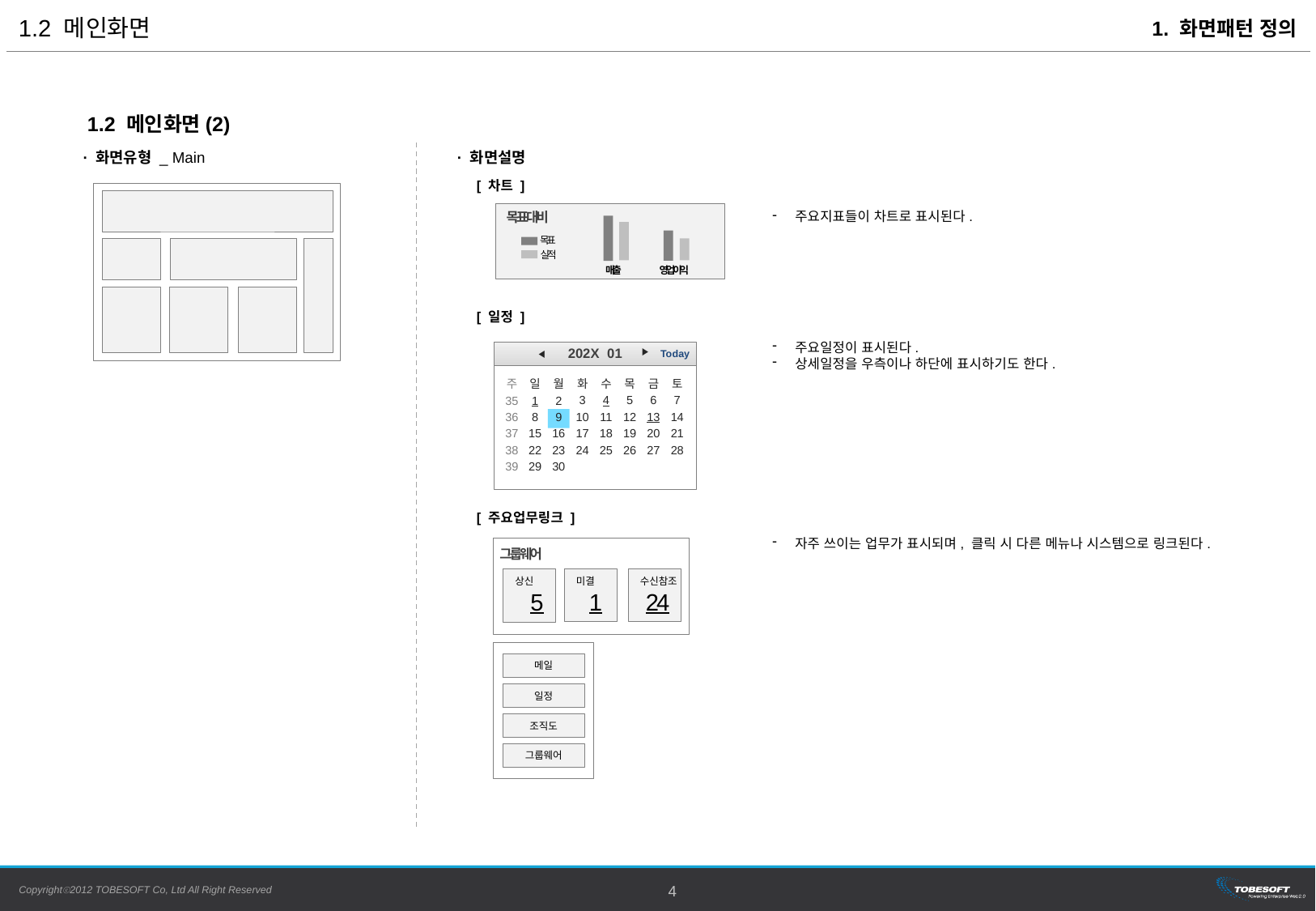

1.2 메인화면
1. 화면패턴 정의
1.2 메인화면(2)
· 화면유형 _ Main
· 화면설명
[ 차트 ]

주요지표들이 차트로 표시된다.
목표대비

목표

실적

영업이익
매출
[ 일정 ]
주요일정이 표시된다.
상세일정을 우측이나 하단에 표시하기도 한다.
◀
◀
Today
202X  01

주
35
36
37
38
39

일
1
8
15
22
29

월
2
9
16
23
30

화
3
10
17
24

수
4
11
18
25

목
5
12
19
26

금
6
13
20
27

토
7
14
21
28

[ 주요업무링크 ]
자주 쓰이는 업무가 표시되며, 클릭 시 다른 메뉴나 시스템으로 링크된다.

그룹웨어
미결

1
수신참조

24
상신

5

메일
일정
조직도
그룹웨어